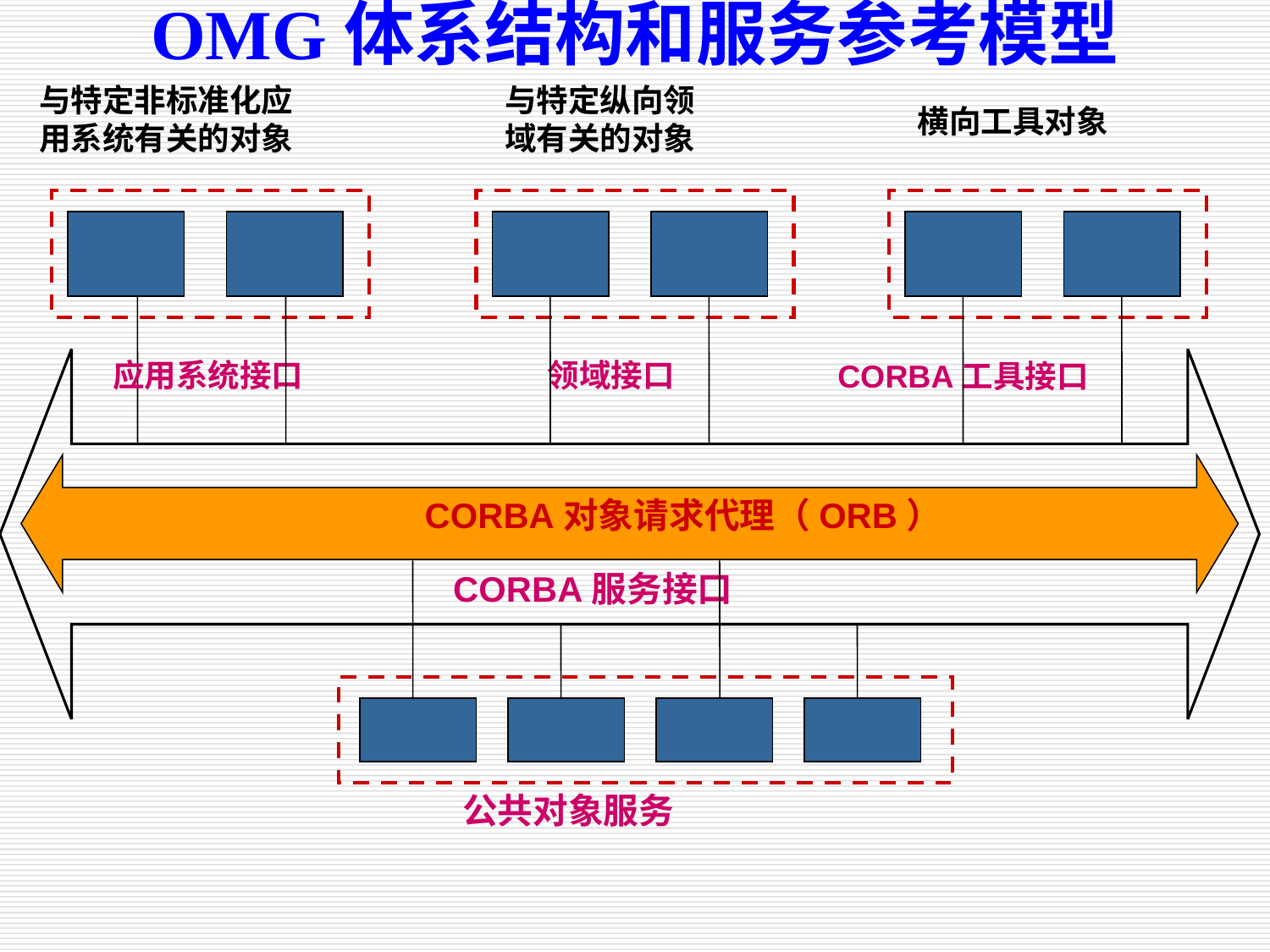

OMG体系结构和服务参考模型
与特定非标准化应
用系统有关的对象
与特定纵向领
域有关的对象
横向工具对象

应用系统接口
领域接口
CORBA工具接口

CORBA对象请求代理（ORB）

CORBA服务接口

公共对象服务